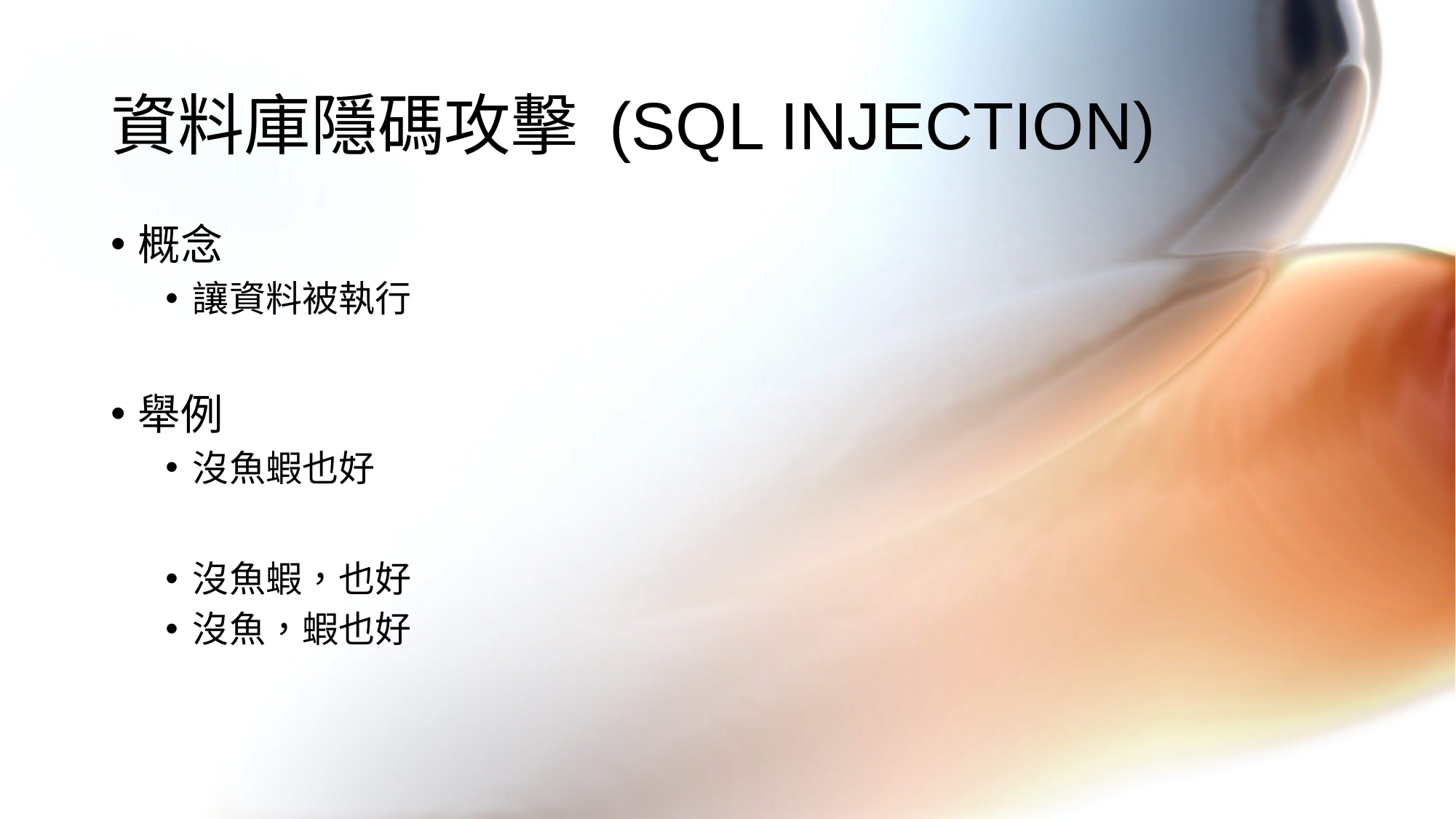

# 資料庫隱碼攻擊 (SQL INJECTION)
概念
讓資料被執行

舉例
沒魚蝦也好

沒魚蝦，也好
沒魚，蝦也好